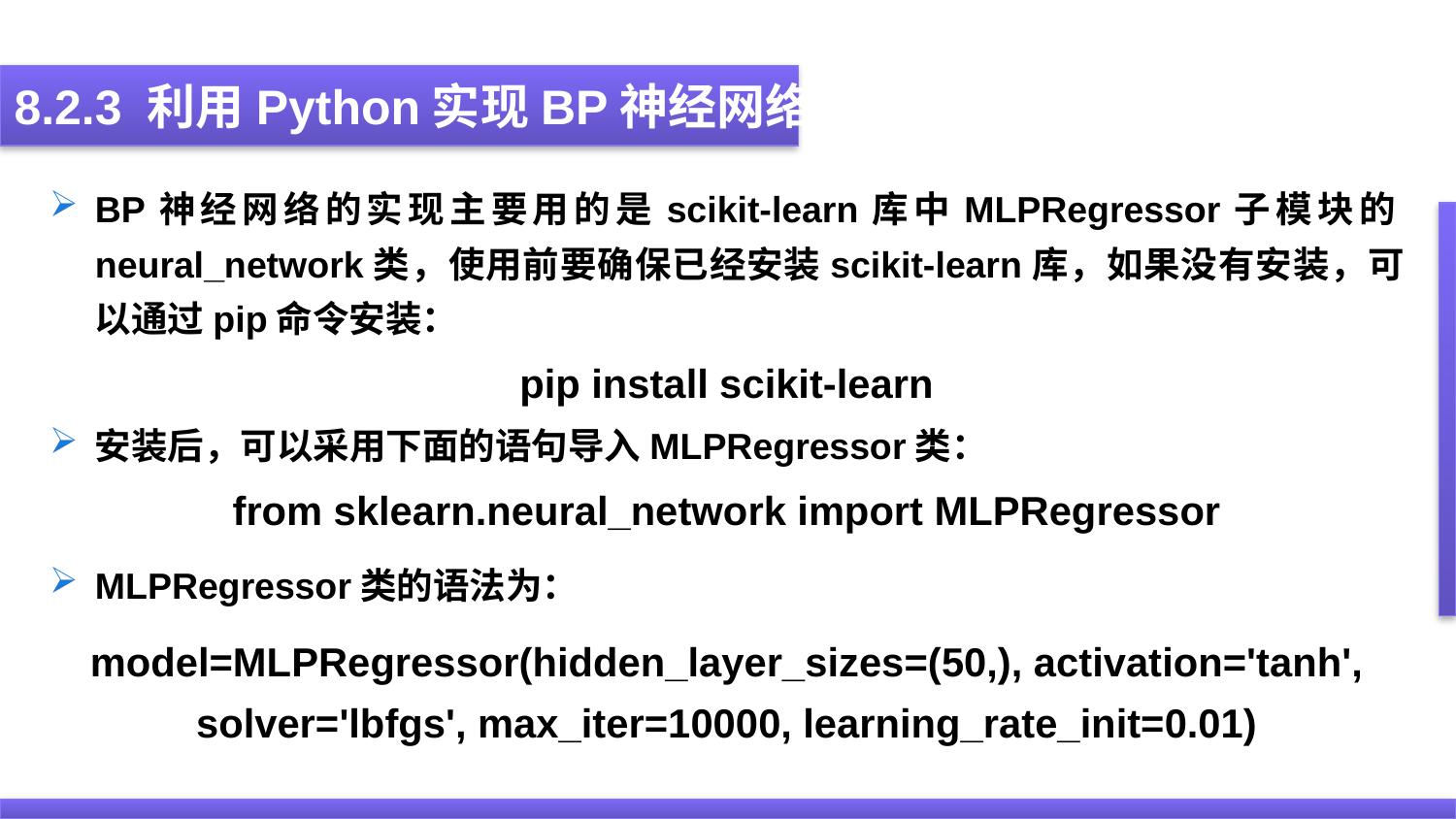

8.2.3 利用Python实现BP神经网络
BP神经网络的实现主要用的是scikit-learn库中MLPRegressor子模块的neural_network类，使用前要确保已经安装scikit-learn库，如果没有安装，可以通过pip命令安装：
pip install scikit-learn
安装后，可以采用下面的语句导入MLPRegressor类：
from sklearn.neural_network import MLPRegressor
MLPRegressor类的语法为：
model=MLPRegressor(hidden_layer_sizes=(50,), activation='tanh', solver='lbfgs', max_iter=10000, learning_rate_init=0.01)